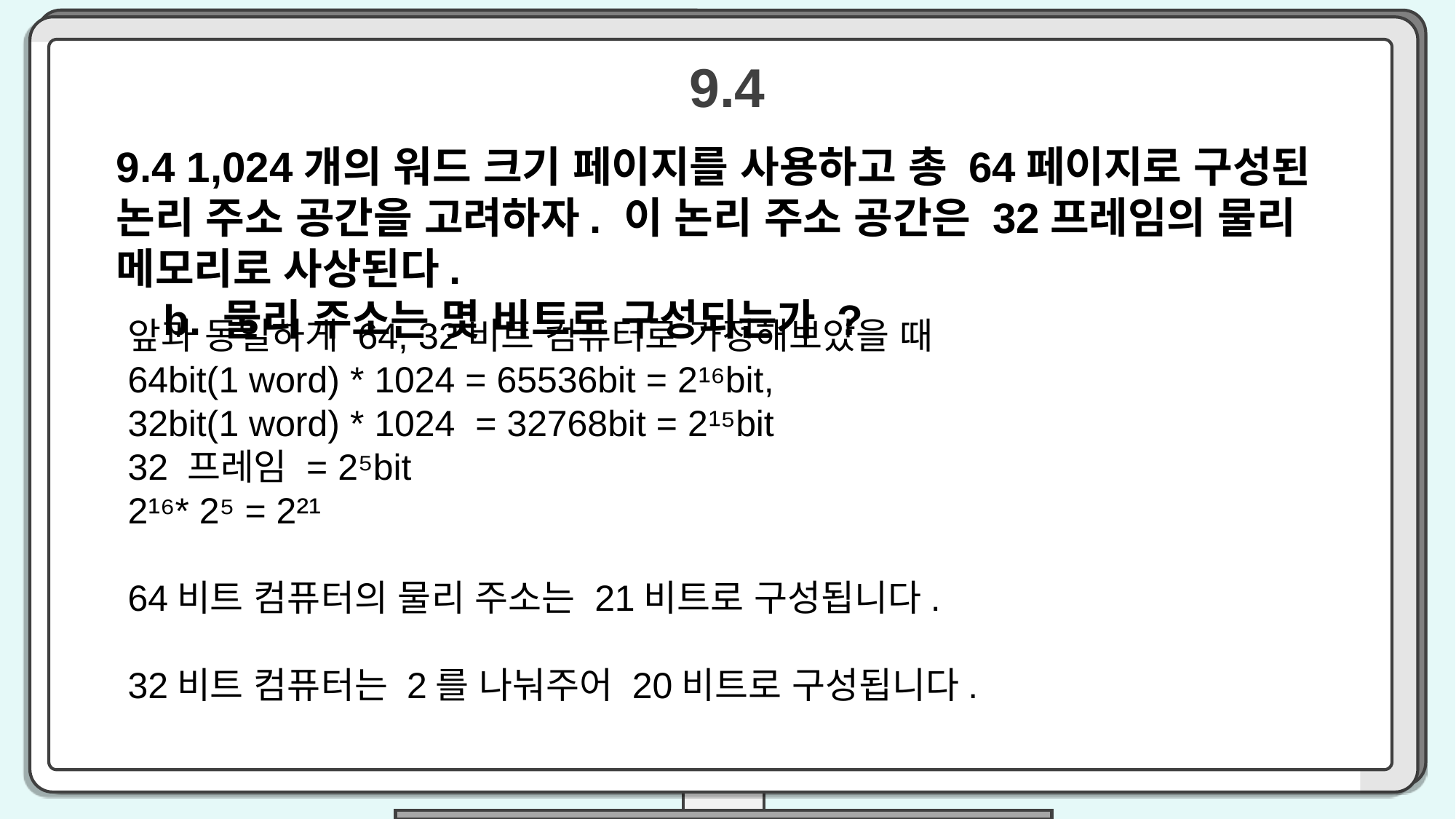

9.4
9.4 1,024개의 워드 크기 페이지를 사용하고 총 64페이지로 구성된 논리 주소 공간을 고려하자. 이 논리 주소 공간은 32프레임의 물리 메모리로 사상된다.
    b. 물리 주소는 몇 비트로 구성되는가 ?

앞과 동일하게 64, 32비트 컴퓨터로 가정해보았을 때
64bit(1 word) * 1024 = 65536bit = 2¹⁶bit,
32bit(1 word) * 1024  = 32768bit = 2¹⁵bit
32 프레임 = 2⁵bit
2¹⁶* 2⁵ = 2²¹

64비트 컴퓨터의 물리 주소는 21비트로 구성됩니다.

32비트 컴퓨터는 2를 나눠주어 20비트로 구성됩니다.